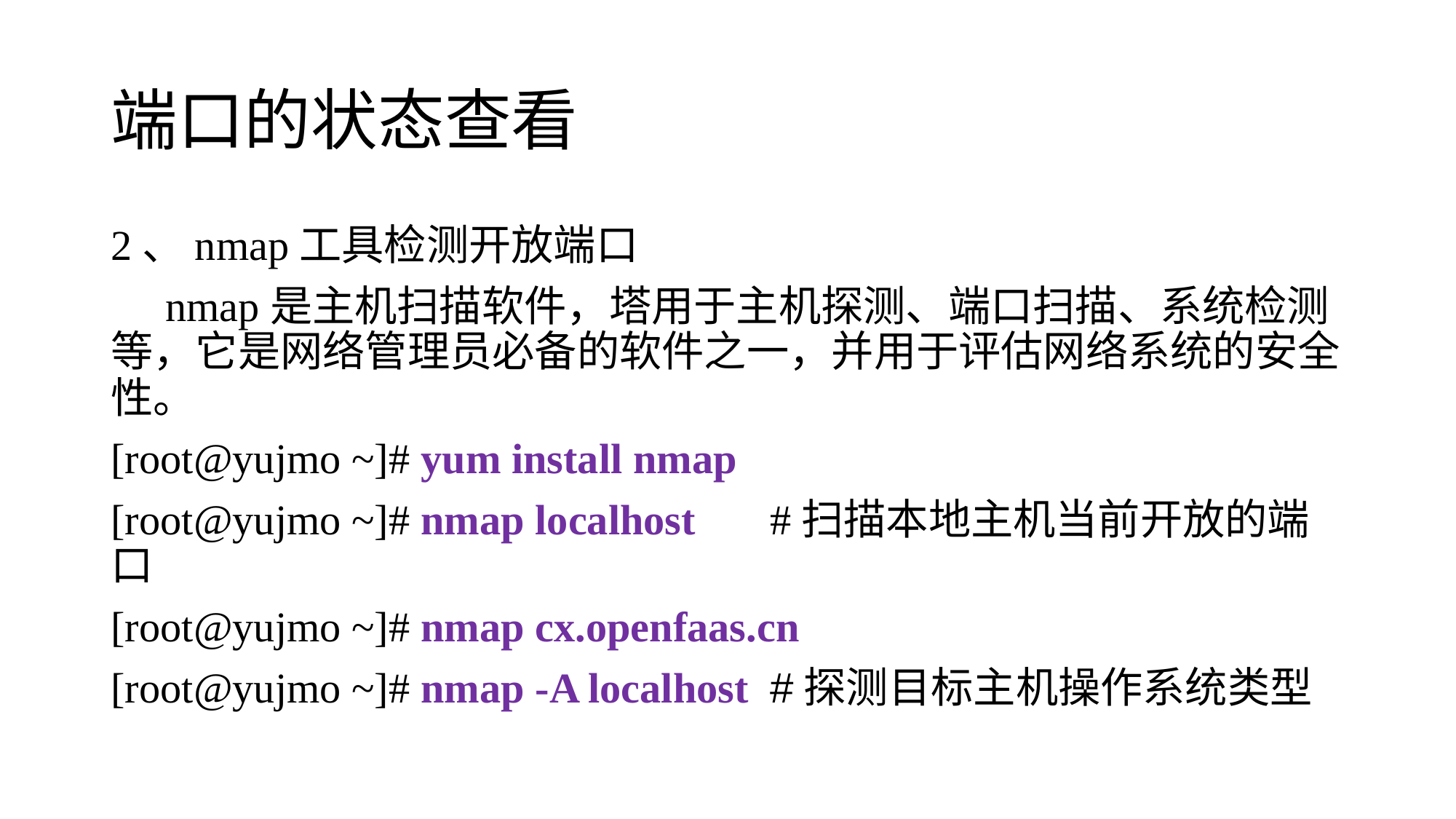

# 端口的状态查看
2、nmap工具检测开放端口
nmap是主机扫描软件，塔用于主机探测、端口扫描、系统检测等，它是网络管理员必备的软件之一，并用于评估网络系统的安全性。
[root@yujmo ~]# yum install nmap
[root@yujmo ~]# nmap localhost       #扫描本地主机当前开放的端口
[root@yujmo ~]# nmap cx.openfaas.cn
[root@yujmo ~]# nmap -A localhost  #探测目标主机操作系统类型